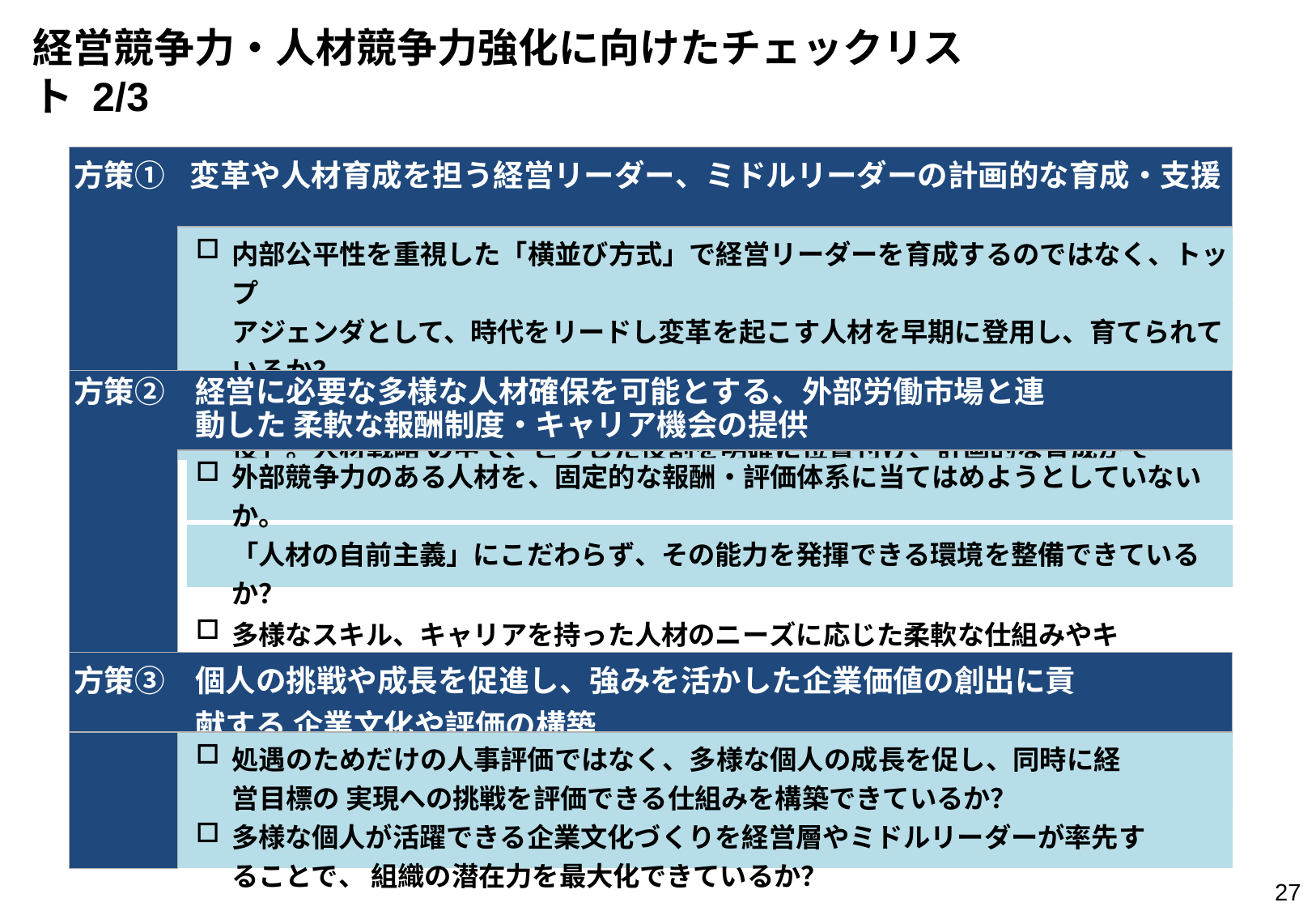

# 経営競争力・人材競争力強化に向けたチェックリスト 2/3
| 方策① 変革や人材育成を担う経営リーダー、ミドルリーダーの計画的な育成・支援 |  |
| --- | --- |
|  | 内部公平性を重視した「横並び方式」で経営リーダーを育成するのではなく、トップ アジェンダとして、時代をリードし変革を起こす人材を早期に登用し、育てられているか？ ミドルは経営の意思を現場に伝え、現場の実感を経営に伝える「橋渡し役」。人材戦略 の中で、こうした役割を明確に位置付け、計画的な育成ができているか？ |

| 方策② 経営に必要な多様な人材確保を可能とする、外部労働市場と連動した 柔軟な報酬制度・キャリア機会の提供 |  |
| --- | --- |
|  | 外部競争力のある人材を、固定的な報酬・評価体系に当てはめようとしていないか。 「人材の自前主義」にこだわらず、その能力を発揮できる環境を整備できているか？ 多様なスキル、キャリアを持った人材のニーズに応じた柔軟な仕組みやキャリア機会を 提供できているか？ |
| 方策③ 個人の挑戦や成長を促進し、強みを活かした企業価値の創出に貢献する 企業文化や評価の構築 |  |
|  | 処遇のためだけの人事評価ではなく、多様な個人の成長を促し、同時に経営目標の 実現への挑戦を評価できる仕組みを構築できているか？ 多様な個人が活躍できる企業文化づくりを経営層やミドルリーダーが率先することで、 組織の潜在力を最大化できているか？ |

27